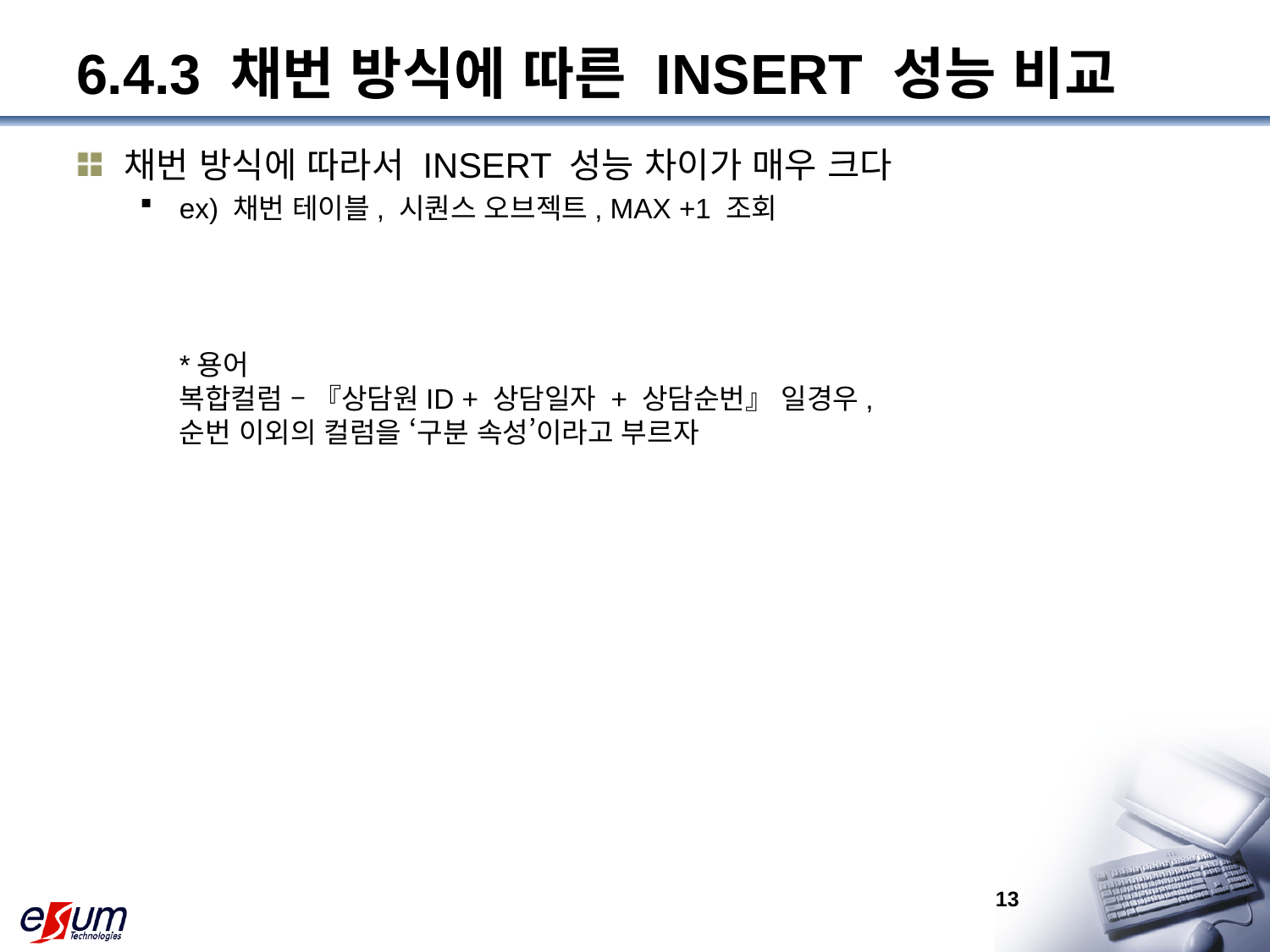

# 6.4.3 채번 방식에 따른 INSERT 성능 비교
채번 방식에 따라서 INSERT 성능 차이가 매우 크다
ex) 채번 테이블, 시퀀스 오브젝트, MAX +1 조회

	*용어
복합컬럼 – 『상담원ID + 상담일자 + 상담순번』 일경우,
순번 이외의 컬럼을 ‘구분 속성’이라고 부르자

13